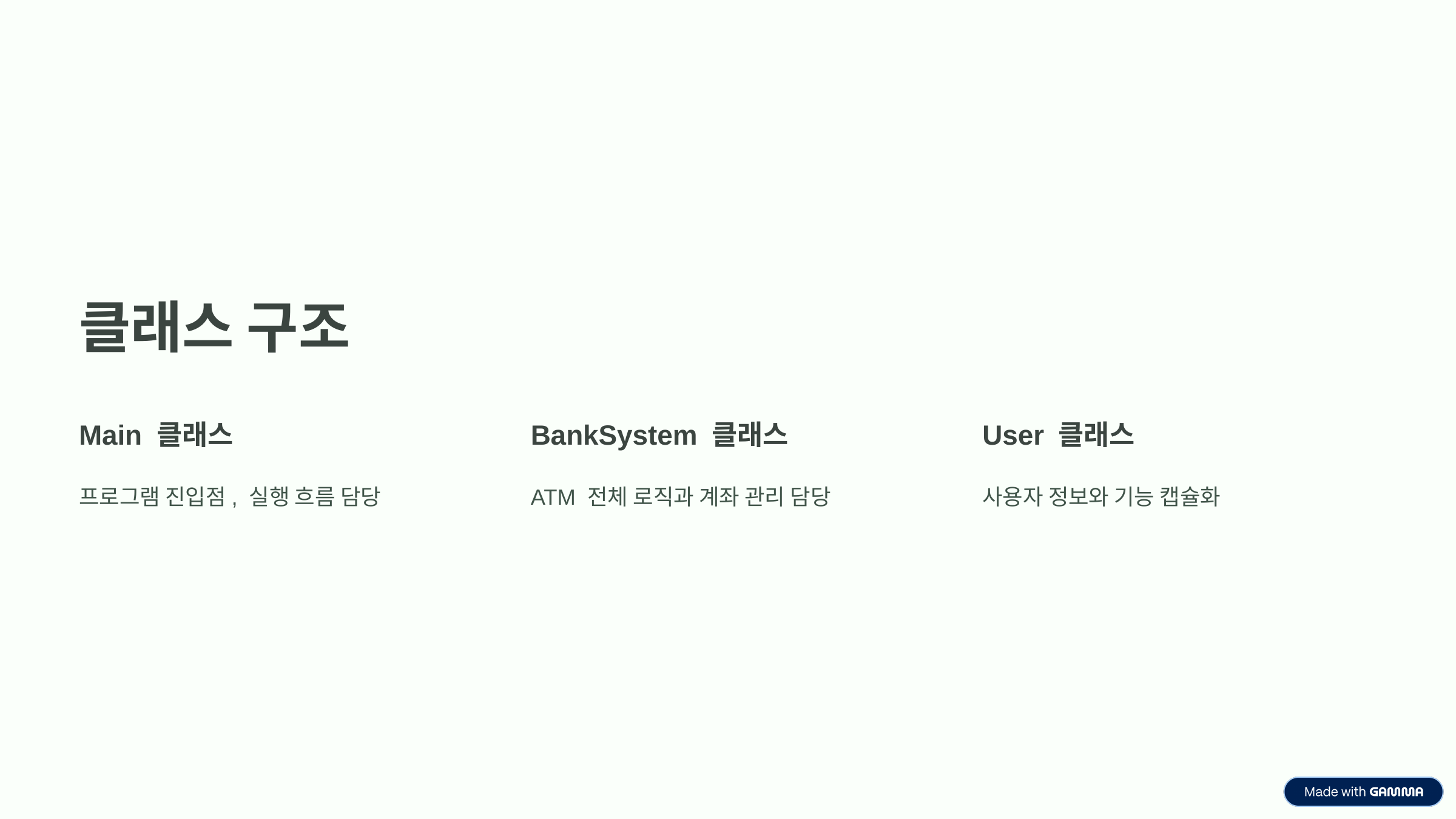

클래스 구조
Main 클래스
BankSystem 클래스
User 클래스
프로그램 진입점, 실행 흐름 담당
ATM 전체 로직과 계좌 관리 담당
사용자 정보와 기능 캡슐화